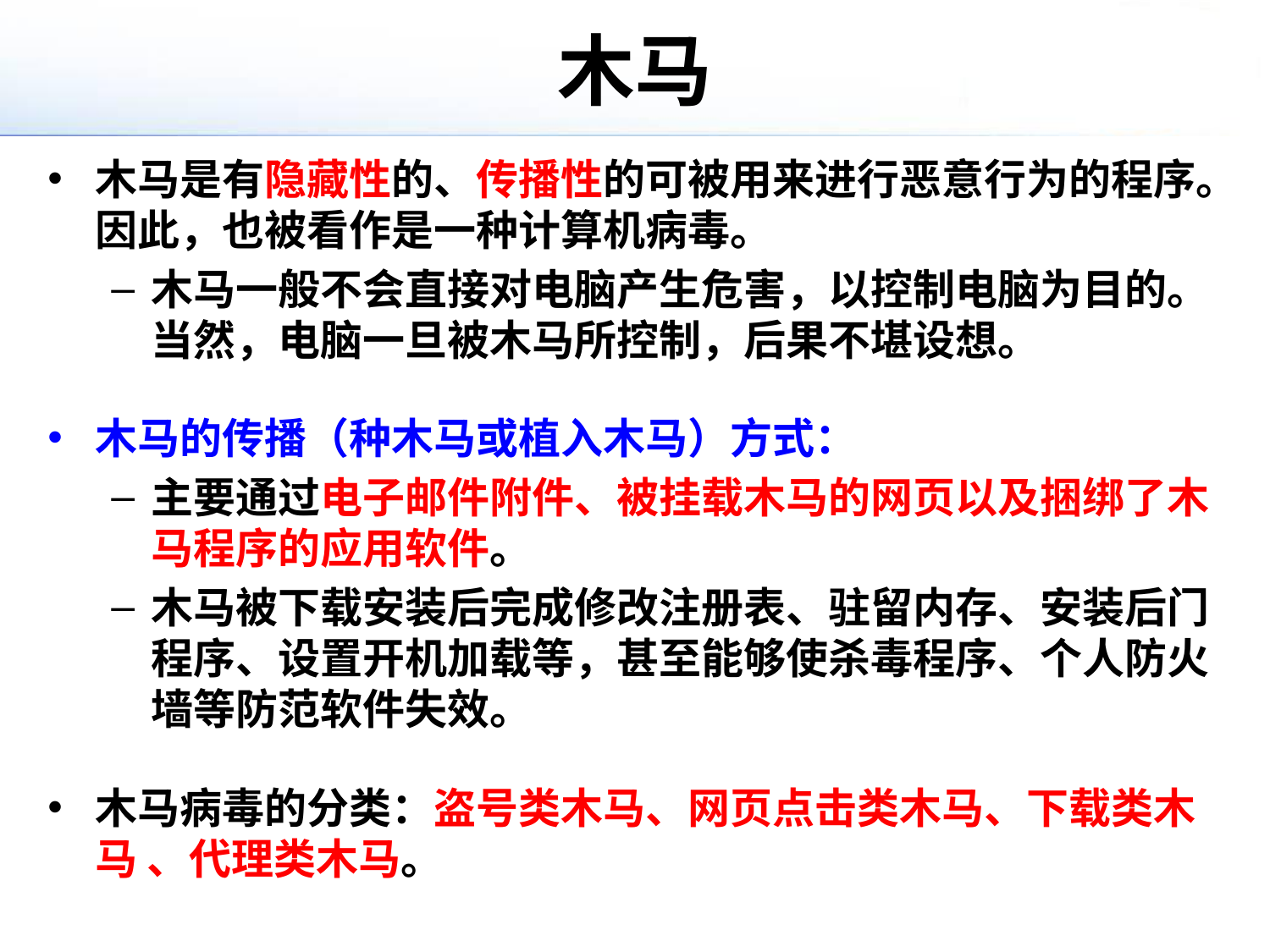

# 木马
木马是有隐藏性的、传播性的可被用来进行恶意行为的程序。因此，也被看作是一种计算机病毒。
木马一般不会直接对电脑产生危害，以控制电脑为目的。当然，电脑一旦被木马所控制，后果不堪设想。

木马的传播（种木马或植入木马）方式：
主要通过电子邮件附件、被挂载木马的网页以及捆绑了木马程序的应用软件。
木马被下载安装后完成修改注册表、驻留内存、安装后门程序、设置开机加载等，甚至能够使杀毒程序、个人防火墙等防范软件失效。

木马病毒的分类：盗号类木马、网页点击类木马、下载类木马 、代理类木马。